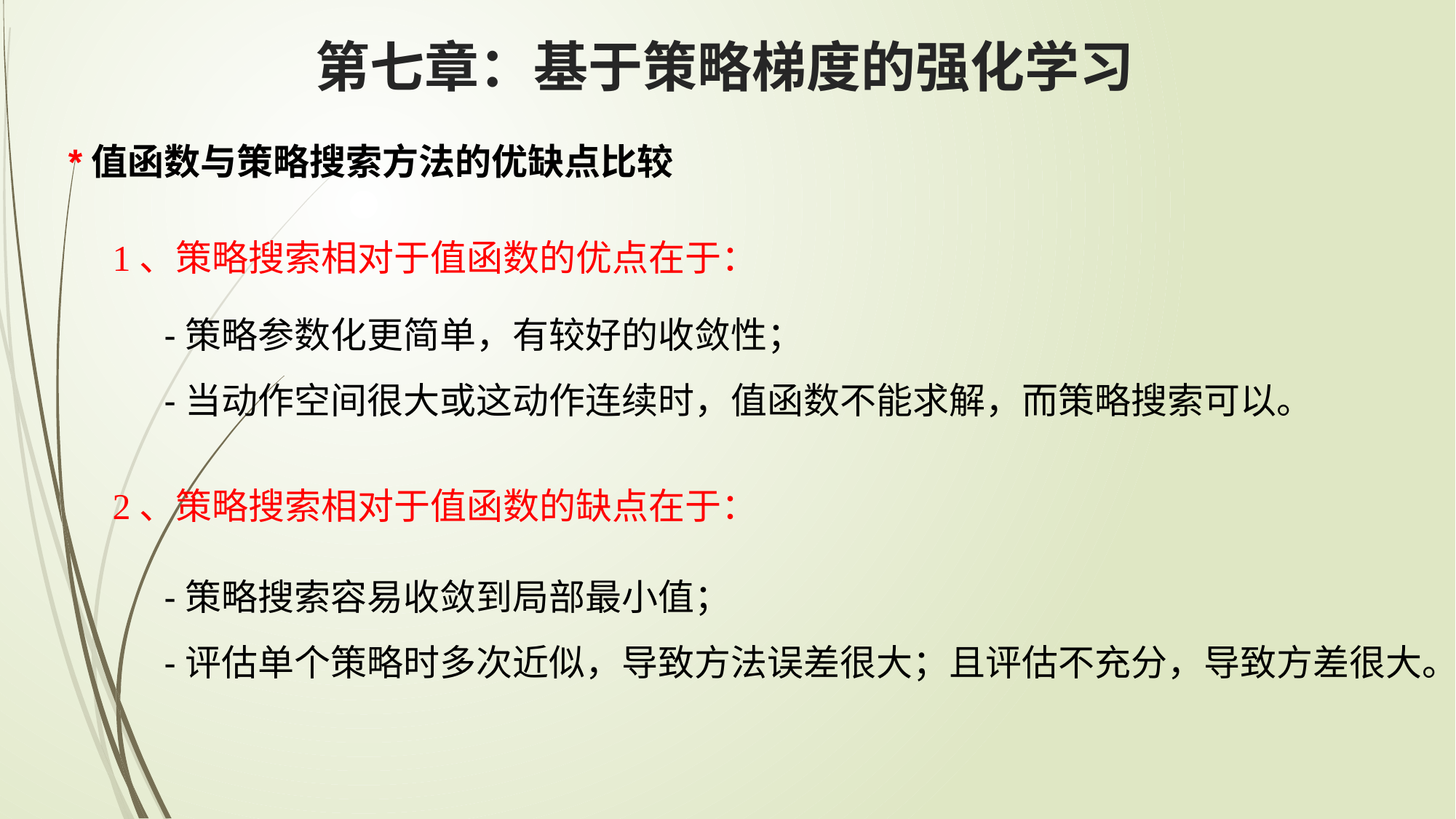

第七章：基于策略梯度的强化学习
*值函数与策略搜索方法的优缺点比较
1、策略搜索相对于值函数的优点在于：
-策略参数化更简单，有较好的收敛性；
-当动作空间很大或这动作连续时，值函数不能求解，而策略搜索可以。
2、策略搜索相对于值函数的缺点在于：
-策略搜索容易收敛到局部最小值；
-评估单个策略时多次近似，导致方法误差很大；且评估不充分，导致方差很大。